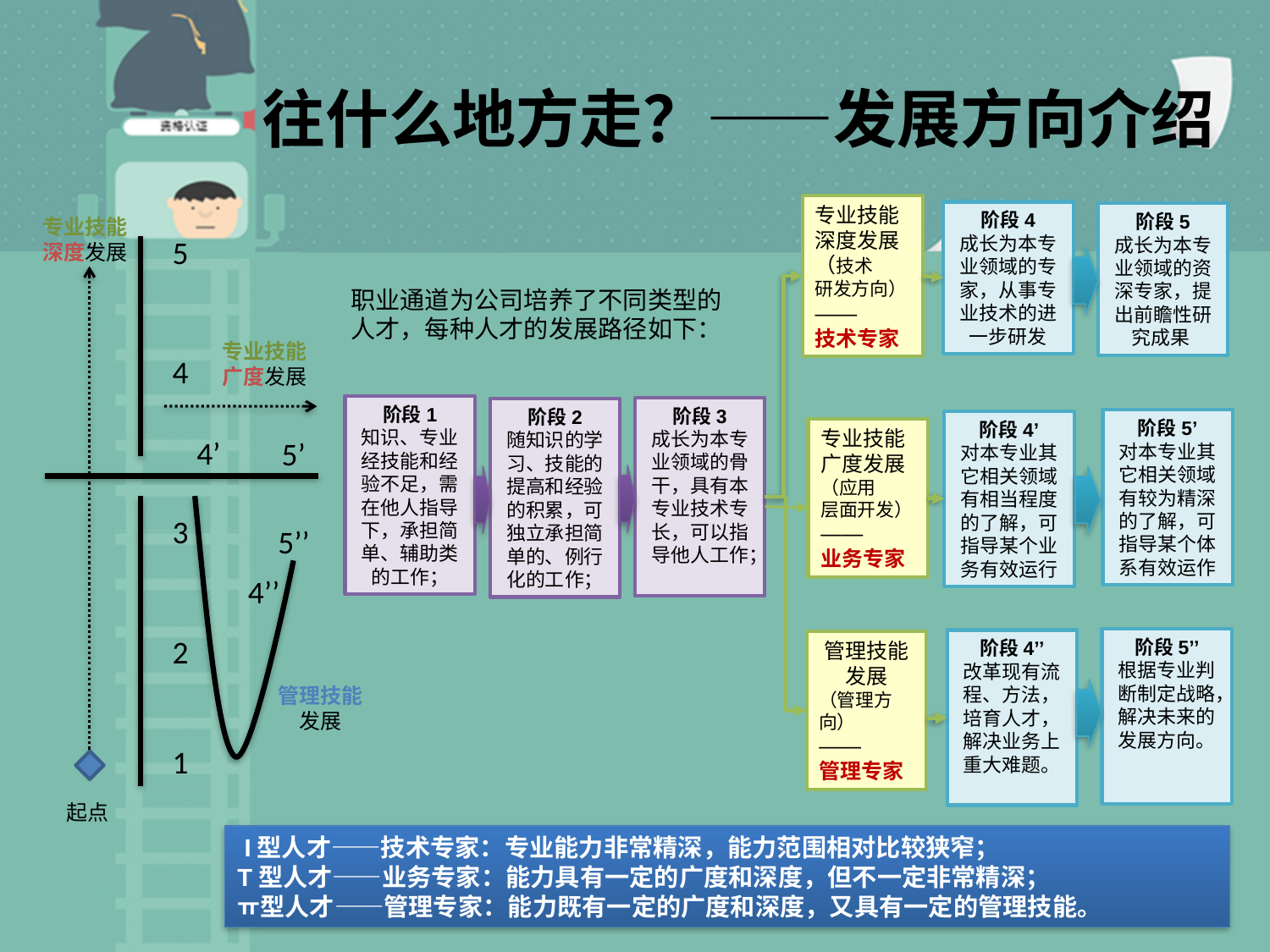

# 往什么地方走？——发展方向介绍
专业技能深度发展
（技术
研发方向）
——
技术专家
阶段4
成长为本专业领域的专家，从事专业技术的进一步研发
阶段5
成长为本专业领域的资深专家，提出前瞻性研究成果
专业技能
深度发展
5
4
4’
5’
3
2
1

职业通道为公司培养了不同类型的人才，每种人才的发展路径如下：
专业技能
广度发展
阶段1
知识、专业经技能和经验不足，需
在他人指导下，承担简单、辅助类的工作；
阶段3
成长为本专业领域的骨干，具有本专业技术专长，可以指导他人工作；

阶段2
随知识的学习、技能的提高和经验的积累，可独立承担简单的、例行化的工作；
阶段5’
对本专业其它相关领域有较为精深的了解，可
指导某个体系有效运作
阶段4’
对本专业其它相关领域有相当程度的了解，可指导某个业务有效运行
专业技能广度发展
（应用
层面开发）
——
业务专家

5’’
4’’
阶段5’’
根据专业判断制定战略，解决未来的发展方向。

阶段4’’
改革现有流程、方法，培育人才，解决业务上重大难题。

管理技能发展
（管理方向）
——
管理专家
管理技能
发展

起点
 I型人才——技术专家：专业能力非常精深，能力范围相对比较狭窄；
T型人才——业务专家：能力具有一定的广度和深度，但不一定非常精深；
ￗ型人才——管理专家：能力既有一定的广度和深度，又具有一定的管理技能。